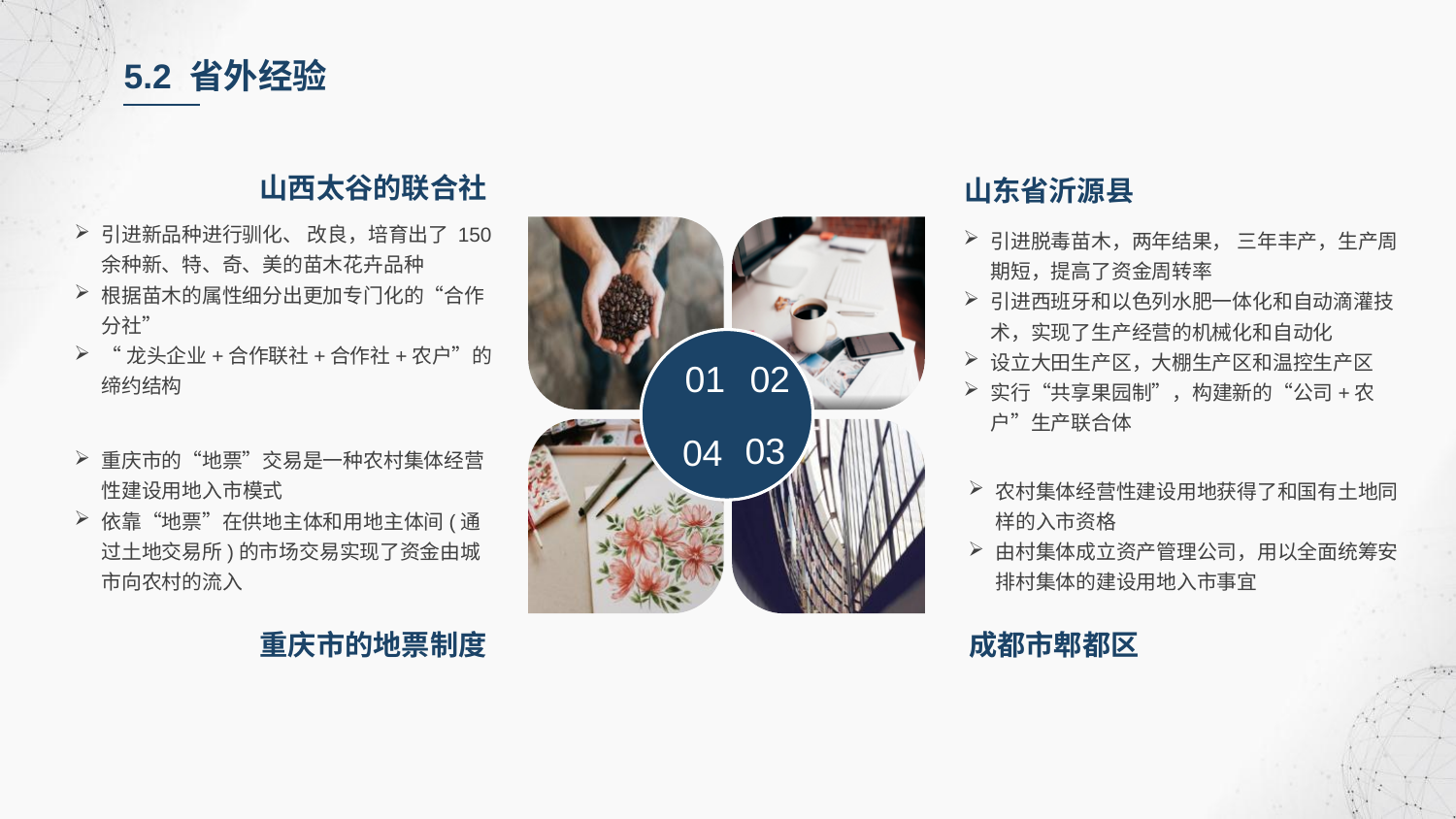

5.2 省外经验
山西太谷的联合社
山东省沂源县
引进新品种进行驯化、 改良，培育出了 150 余种新、特、奇、美的苗木花卉品种
根据苗木的属性细分出更加专门化的“合作分社”
“龙头企业+合作联社+合作社+农户”的缔约结构

引进脱毒苗木，两年结果， 三年丰产，生产周期短，提高了资金周转率
引进西班牙和以色列水肥一体化和自动滴灌技术，实现了生产经营的机械化和自动化
设立大田生产区，大棚生产区和温控生产区
实行“共享果园制”，构建新的“公司+农户”生产联合体

01
02
03
04

重庆市的“地票”交易是一种农村集体经营性建设用地入市模式
依靠“地票”在供地主体和用地主体间(通过土地交易所)的市场交易实现了资金由城市向农村的流入
农村集体经营性建设用地获得了和国有土地同样的入市资格
由村集体成立资产管理公司，用以全面统筹安排村集体的建设用地入市事宜
重庆市的地票制度
成都市郫都区